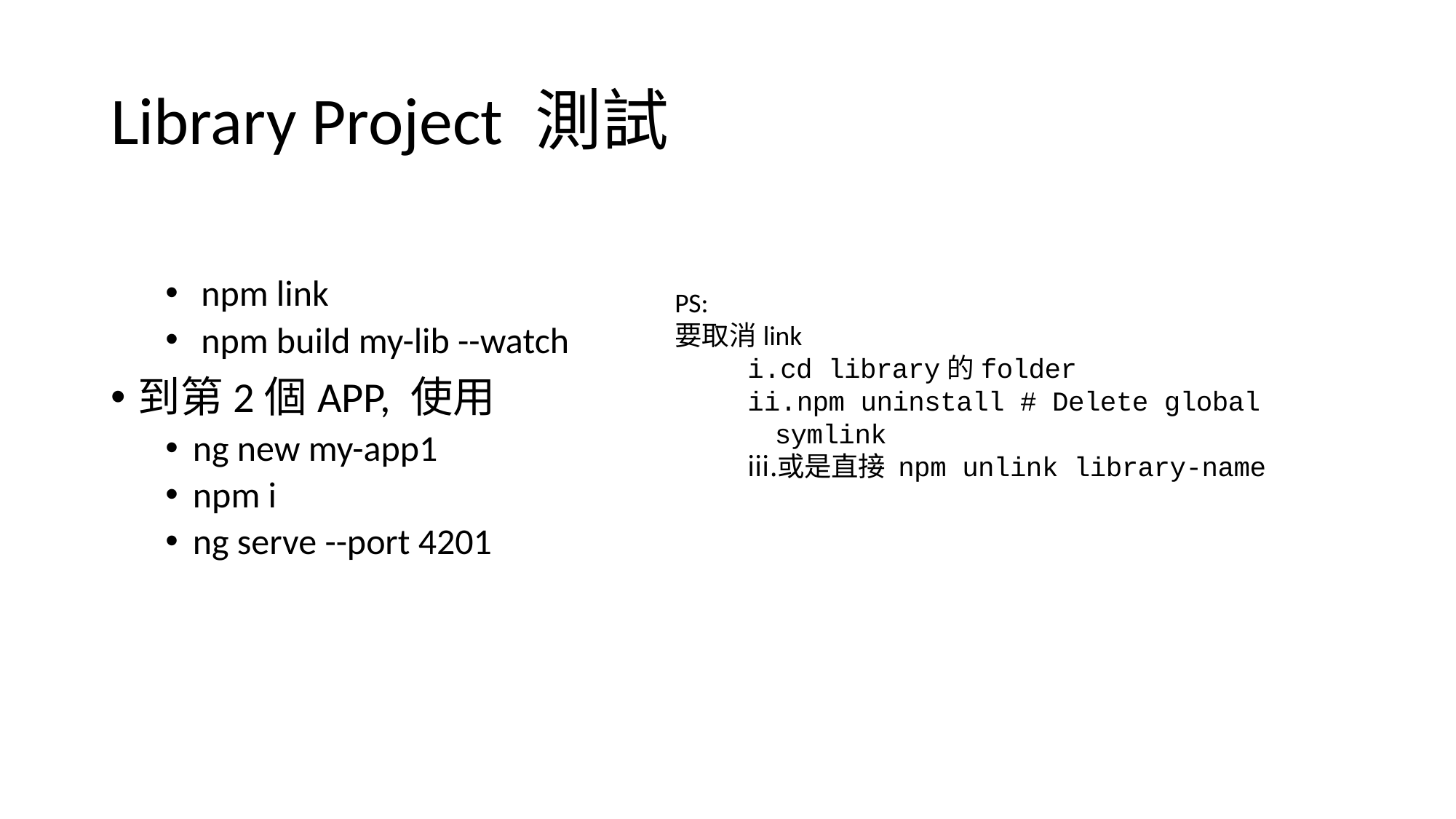

# Library Project 測試

 npm link
 npm build my-lib --watch
到第2個APP, 使用
ng new my-app1
npm i
ng serve --port 4201

PS:
要取消link
cd library的folder
npm uninstall # Delete global symlink
或是直接 npm unlink library-name